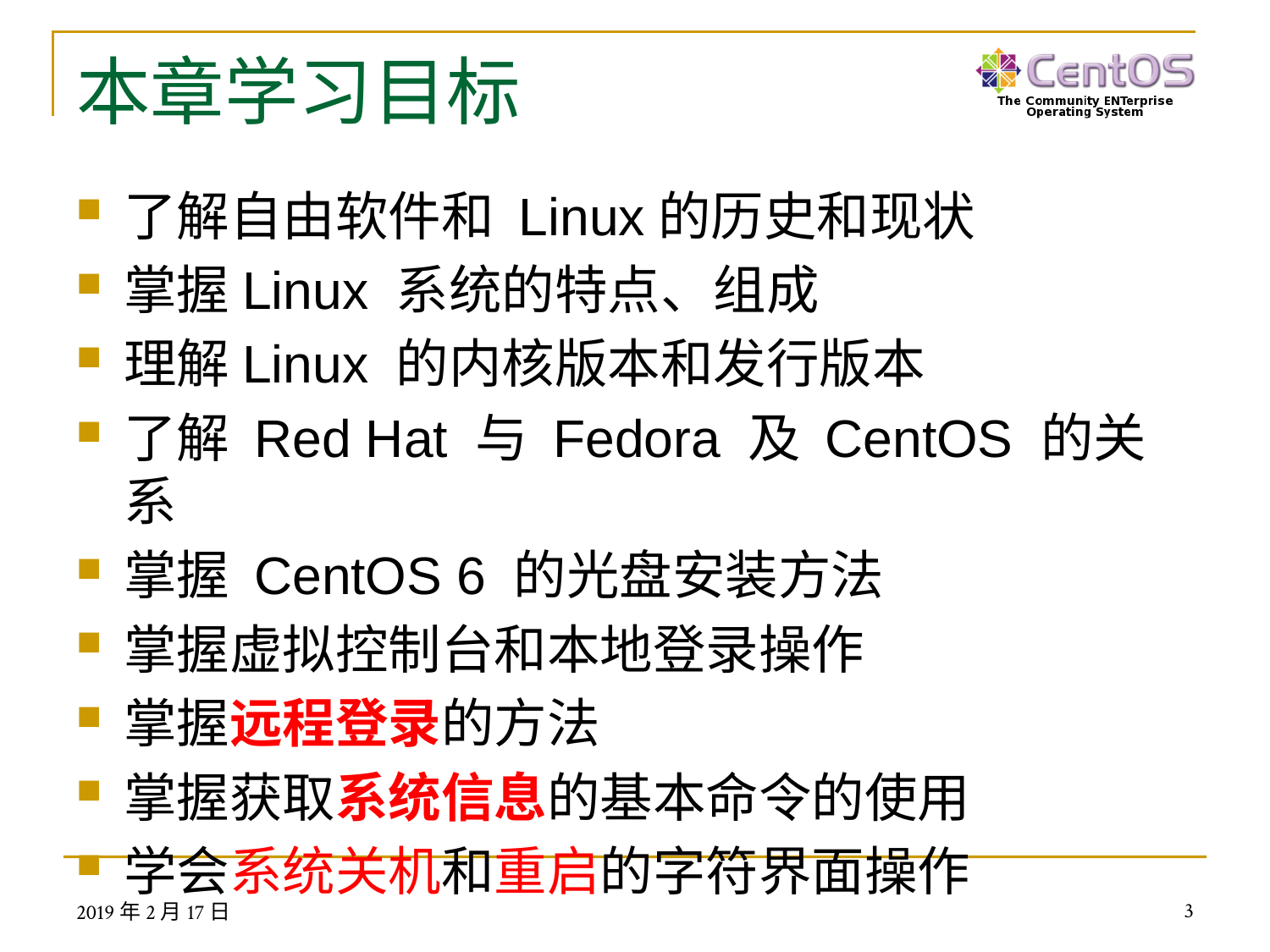

# 本章学习目标
了解自由软件和 Linux的历史和现状
掌握Linux 系统的特点、组成
理解Linux 的内核版本和发行版本
了解 Red Hat 与 Fedora 及 CentOS 的关系
掌握 CentOS 6 的光盘安装方法
掌握虚拟控制台和本地登录操作
掌握远程登录的方法
掌握获取系统信息的基本命令的使用
学会系统关机和重启的字符界面操作
2019年2月17日
3